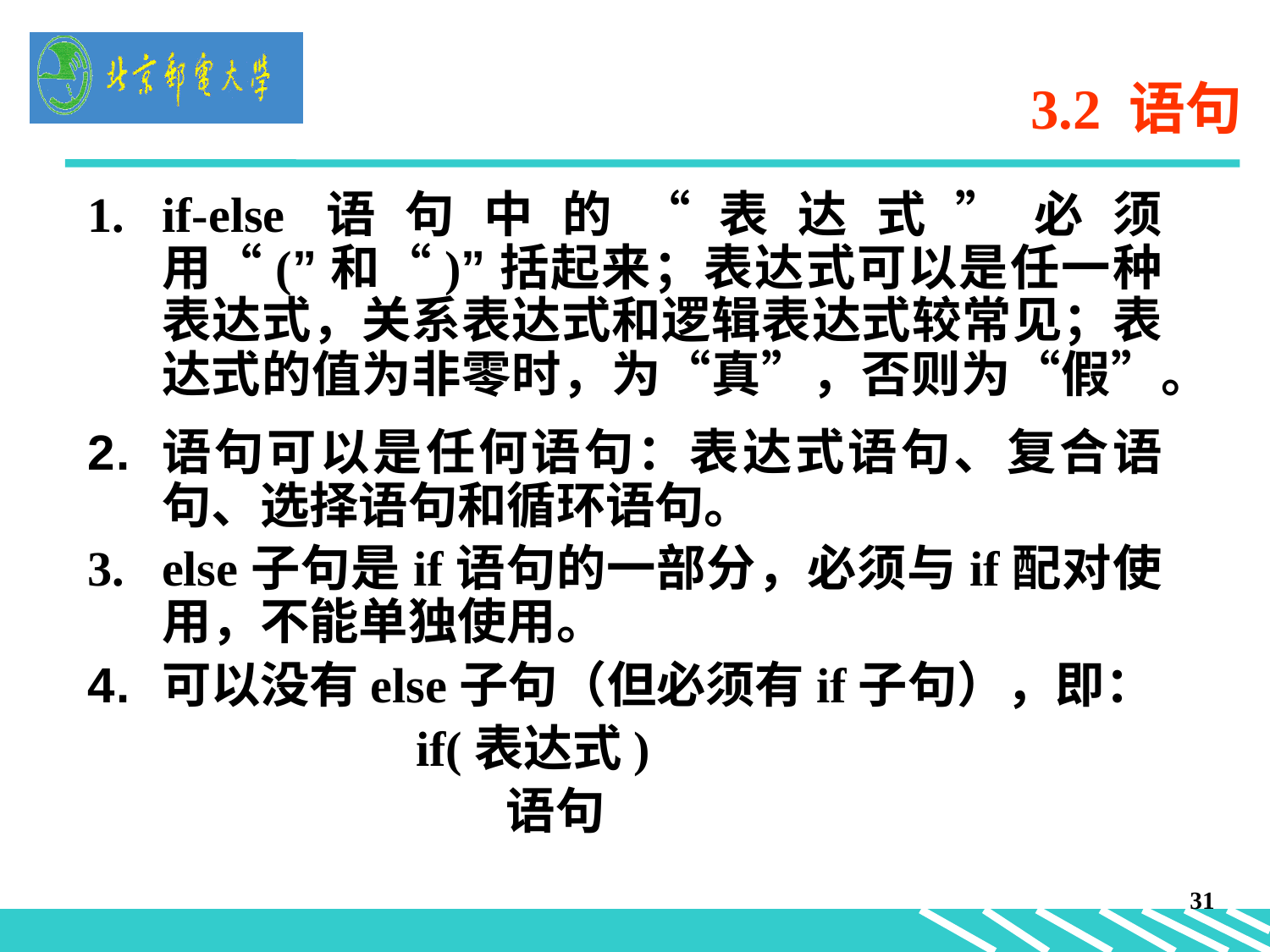

# 3.2 语句
if-else语句中的“表达式”必须用“(”和“)”括起来；表达式可以是任一种表达式，关系表达式和逻辑表达式较常见；表达式的值为非零时，为“真”，否则为“假”。
语句可以是任何语句：表达式语句、复合语句、选择语句和循环语句。
else子句是if语句的一部分，必须与if配对使用，不能单独使用。
可以没有else子句（但必须有if子句），即：
			if(表达式)
			       语句
31